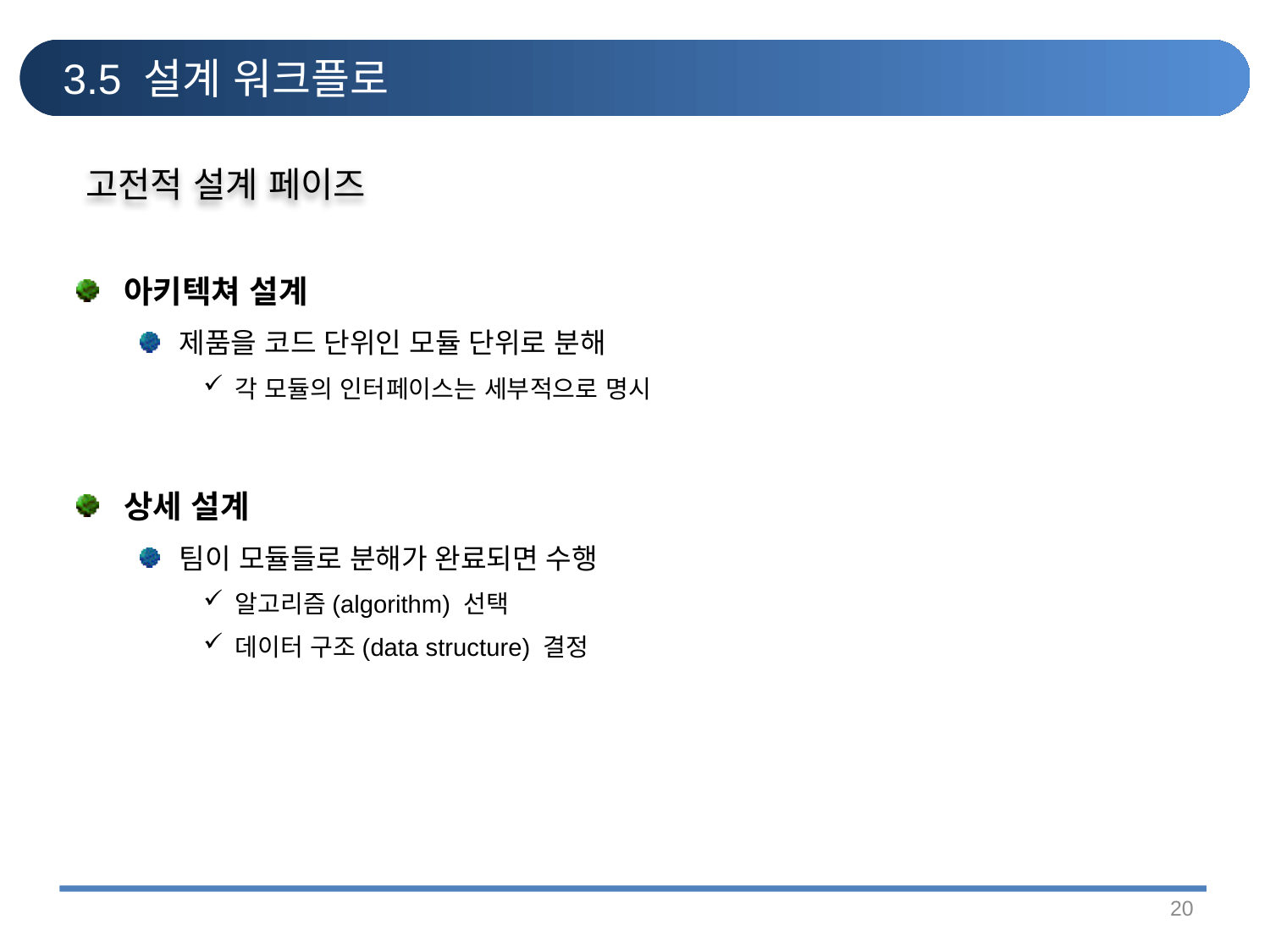

# 3.5 설계 워크플로
고전적 설계 페이즈
아키텍쳐 설계
제품을 코드 단위인 모듈 단위로 분해
각 모듈의 인터페이스는 세부적으로 명시

상세 설계
팀이 모듈들로 분해가 완료되면 수행
알고리즘(algorithm) 선택
데이터 구조(data structure) 결정
20